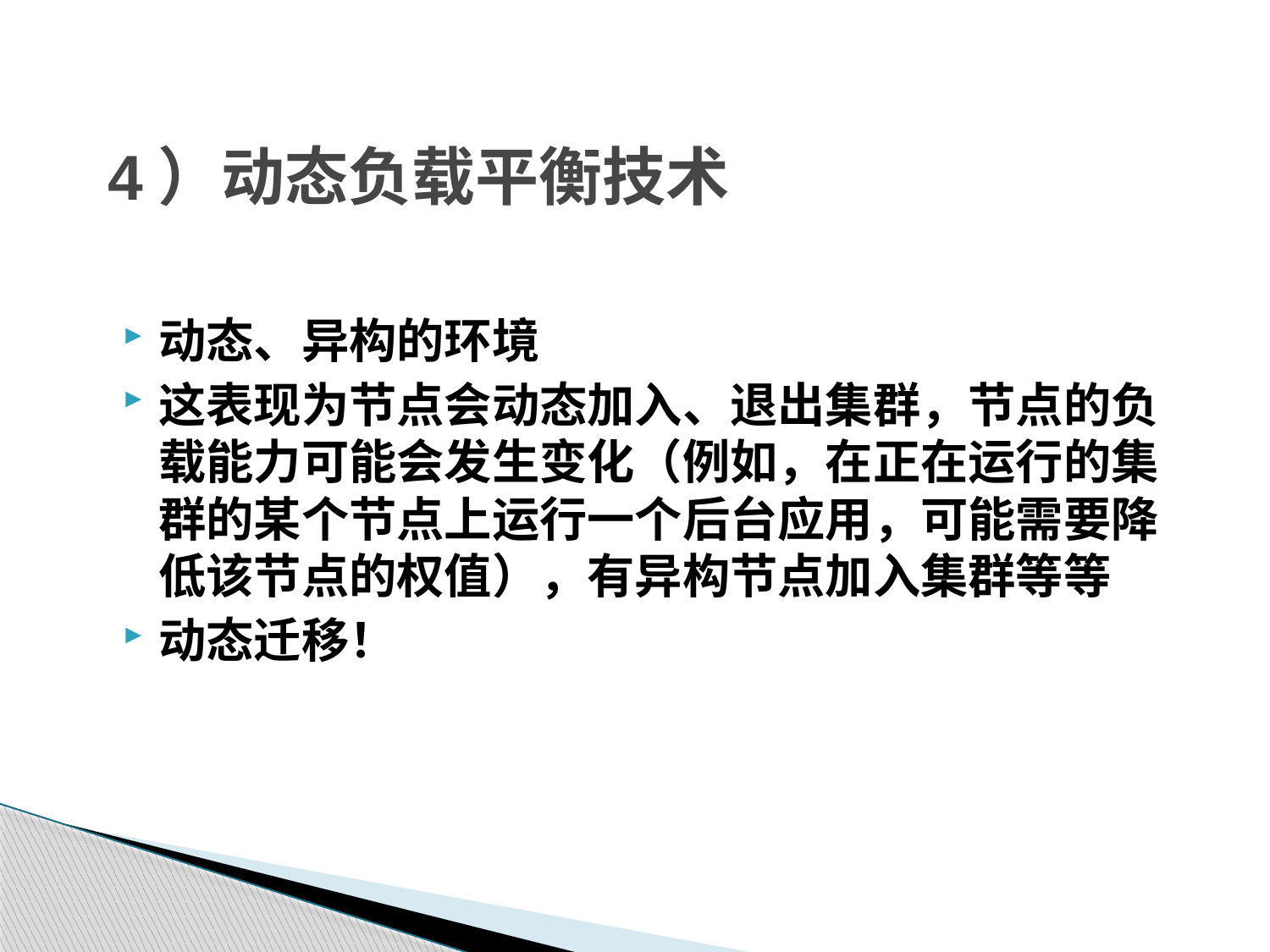

# 4）动态负载平衡技术
动态、异构的环境
这表现为节点会动态加入、退出集群，节点的负载能力可能会发生变化（例如，在正在运行的集群的某个节点上运行一个后台应用，可能需要降低该节点的权值），有异构节点加入集群等等
动态迁移！